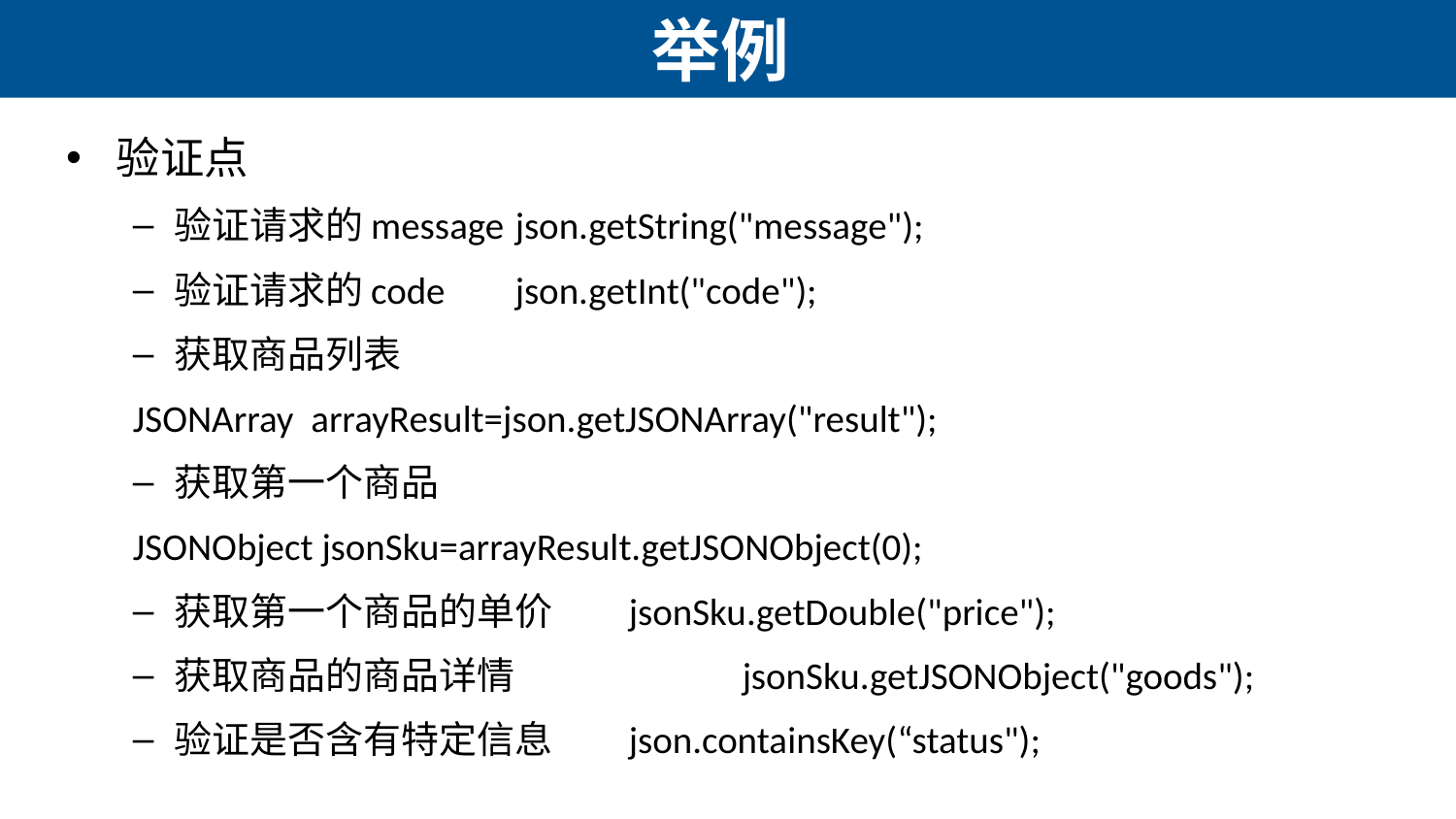

# 举例
验证点
验证请求的message		json.getString("message");
验证请求的code			json.getInt("code");
获取商品列表
	JSONArray  arrayResult=json.getJSONArray("result");
获取第一个商品
	JSONObject jsonSku=arrayResult.getJSONObject(0);
获取第一个商品的单价 		jsonSku.getDouble("price");
获取商品的商品详情 	  	jsonSku.getJSONObject("goods");
验证是否含有特定信息   		json.containsKey(“status");